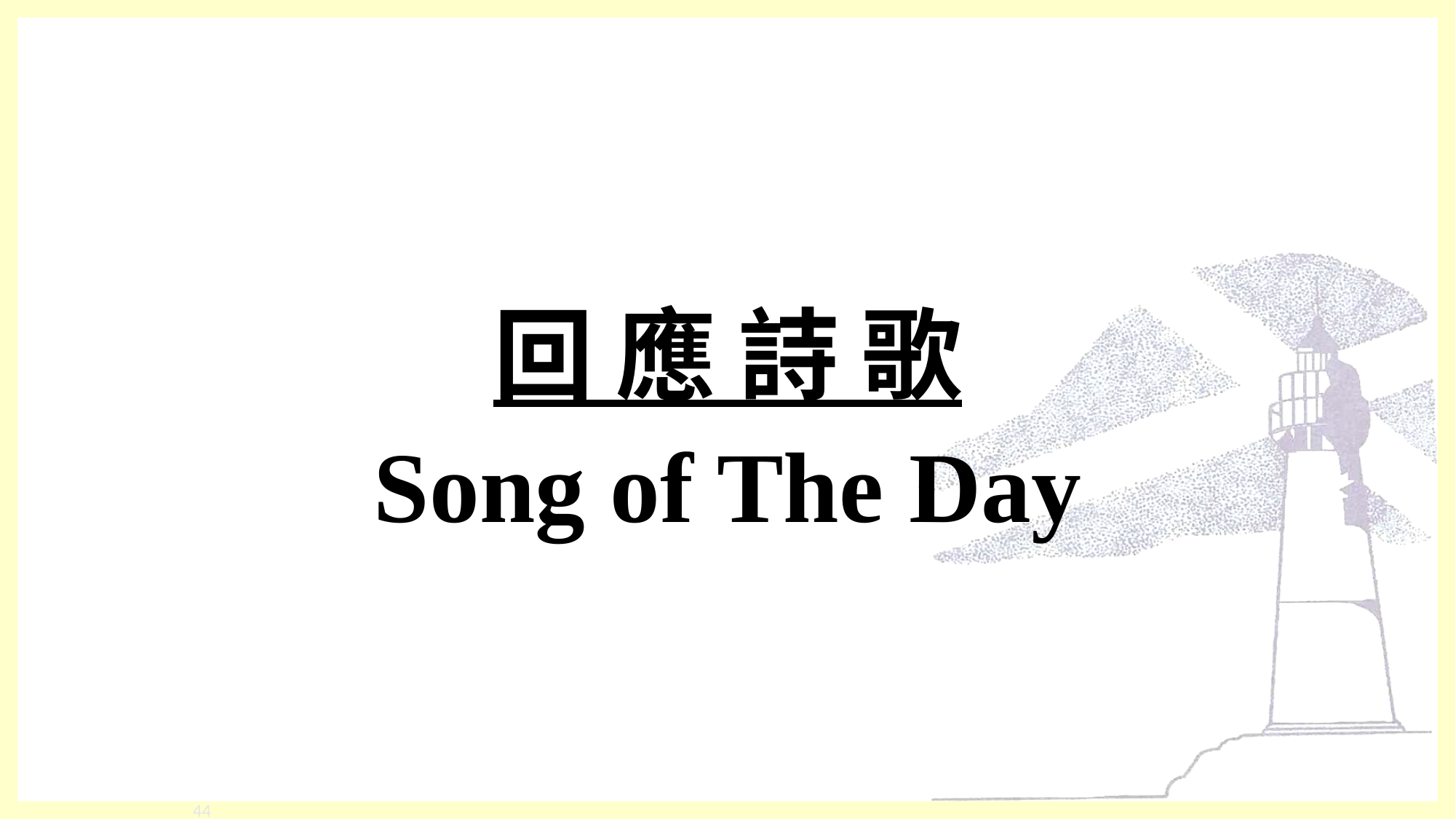

# 回 應 詩 歌
Song of The Day
44